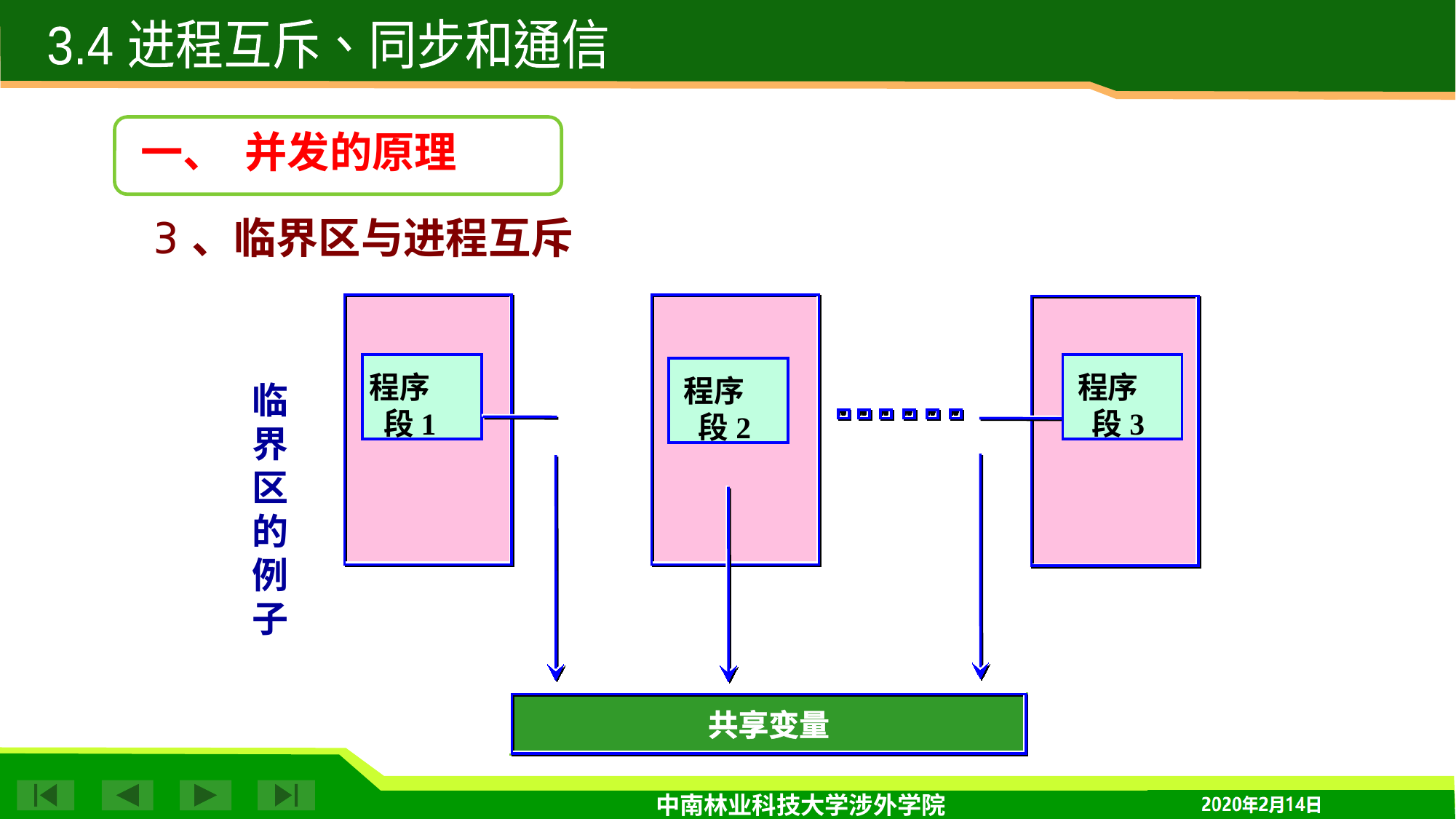

3.4 进程互斥、同步和通信

一、  并发的原理
3、临界区与进程互斥

程序
 段1
程序
 段3
程序
 段2

共享变量
# 临界区的例子